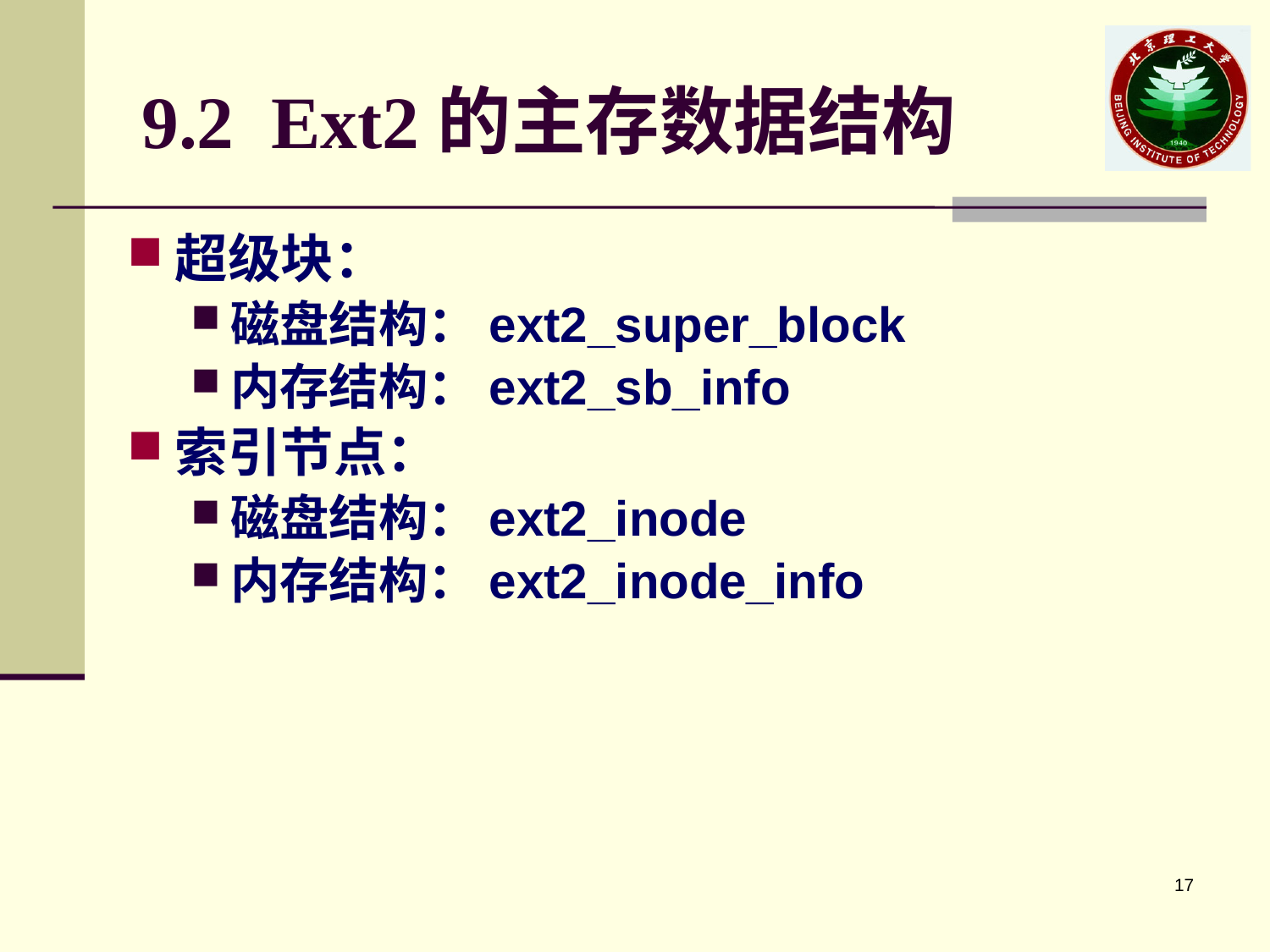

9.2  Ext2的主存数据结构
超级块：
磁盘结构：ext2_super_block
内存结构：ext2_sb_info
索引节点：
磁盘结构：ext2_inode
内存结构：ext2_inode_info
17